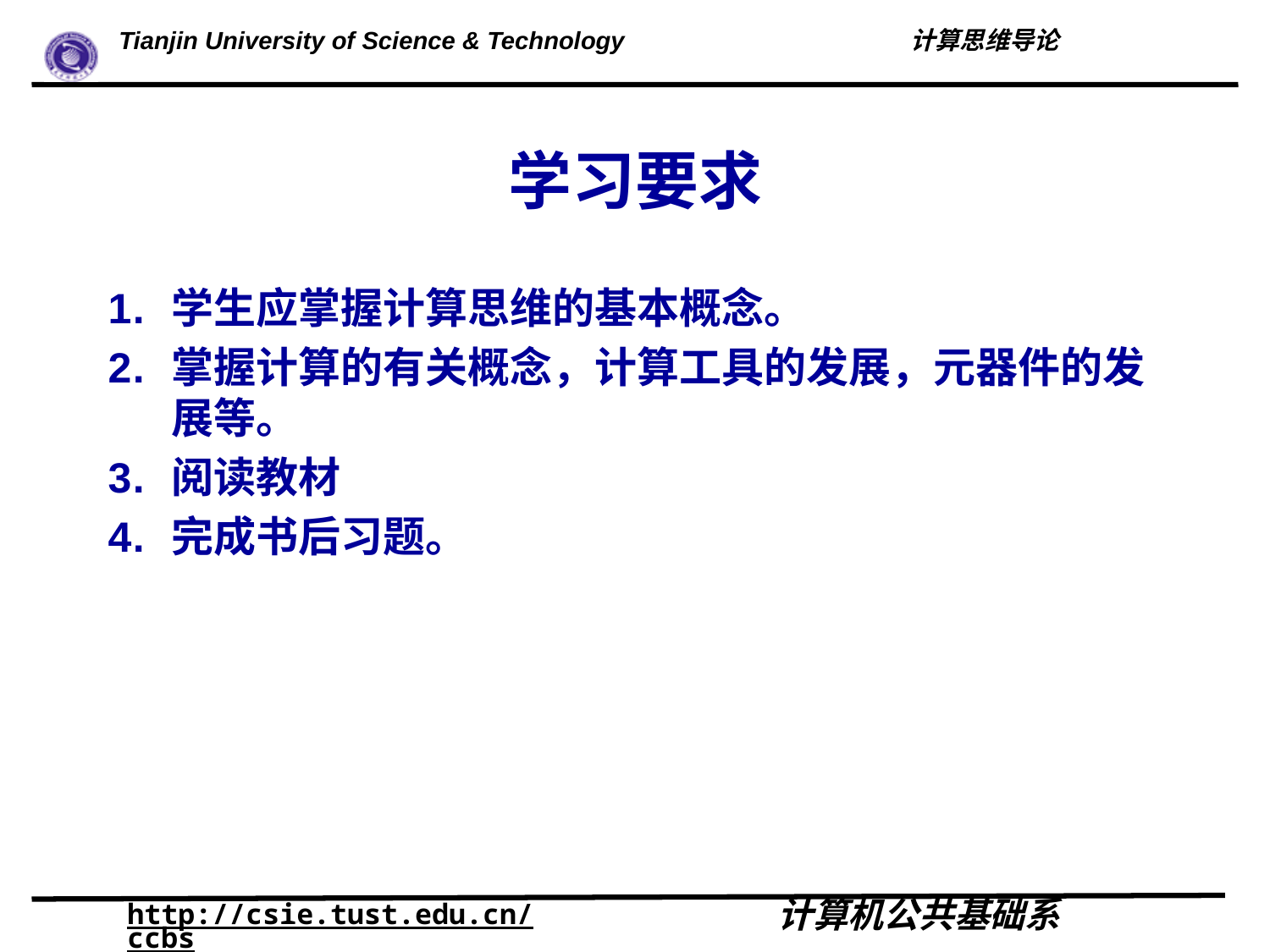

# 学习要求
学生应掌握计算思维的基本概念。
掌握计算的有关概念，计算工具的发展，元器件的发展等。
阅读教材
完成书后习题。